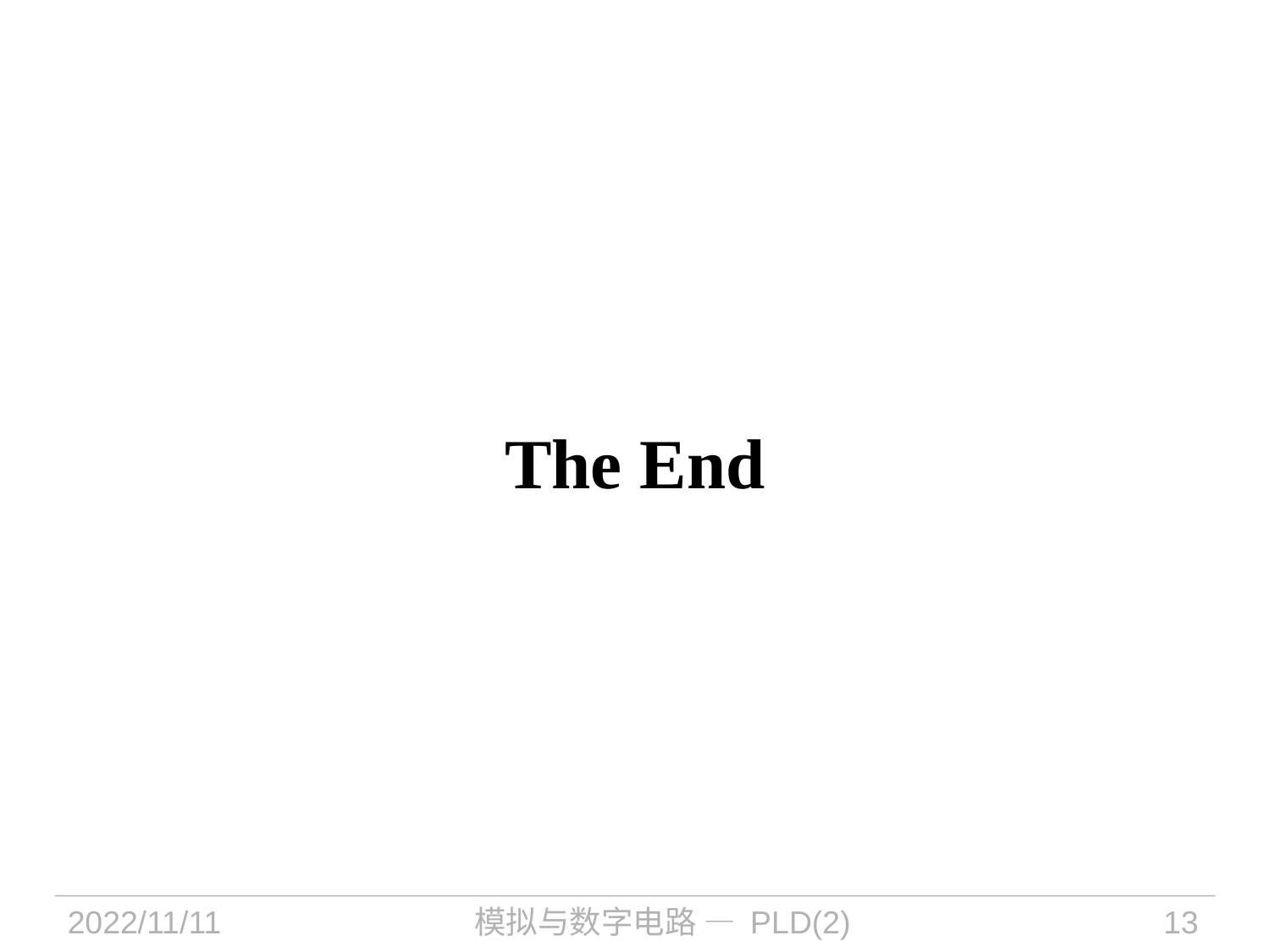

# The End
2022/11/11
模拟与数字电路 — PLD(2)
13